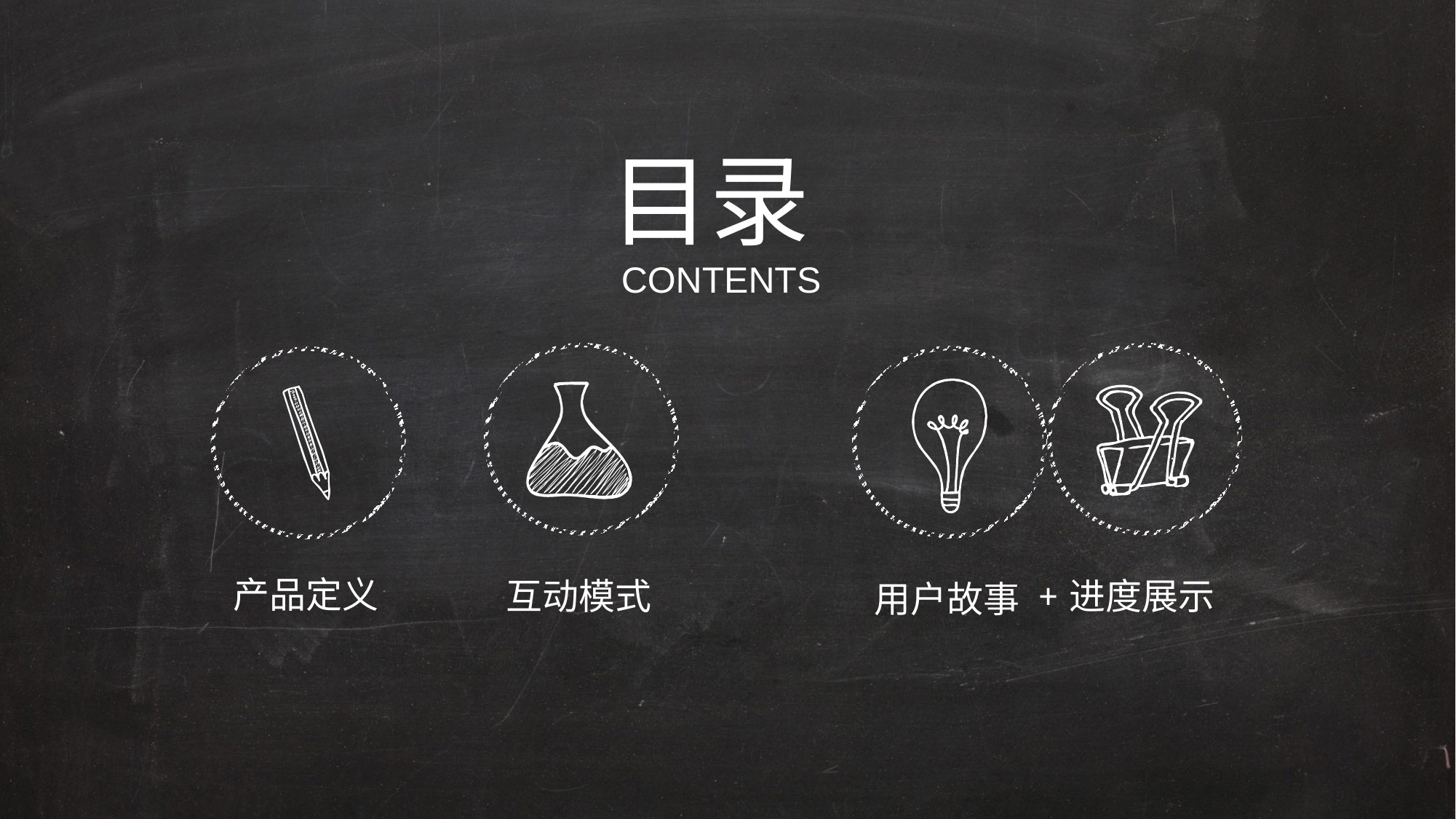

目录
CONTENTS

产品定义
互动模式
+
进度展示
用户故事